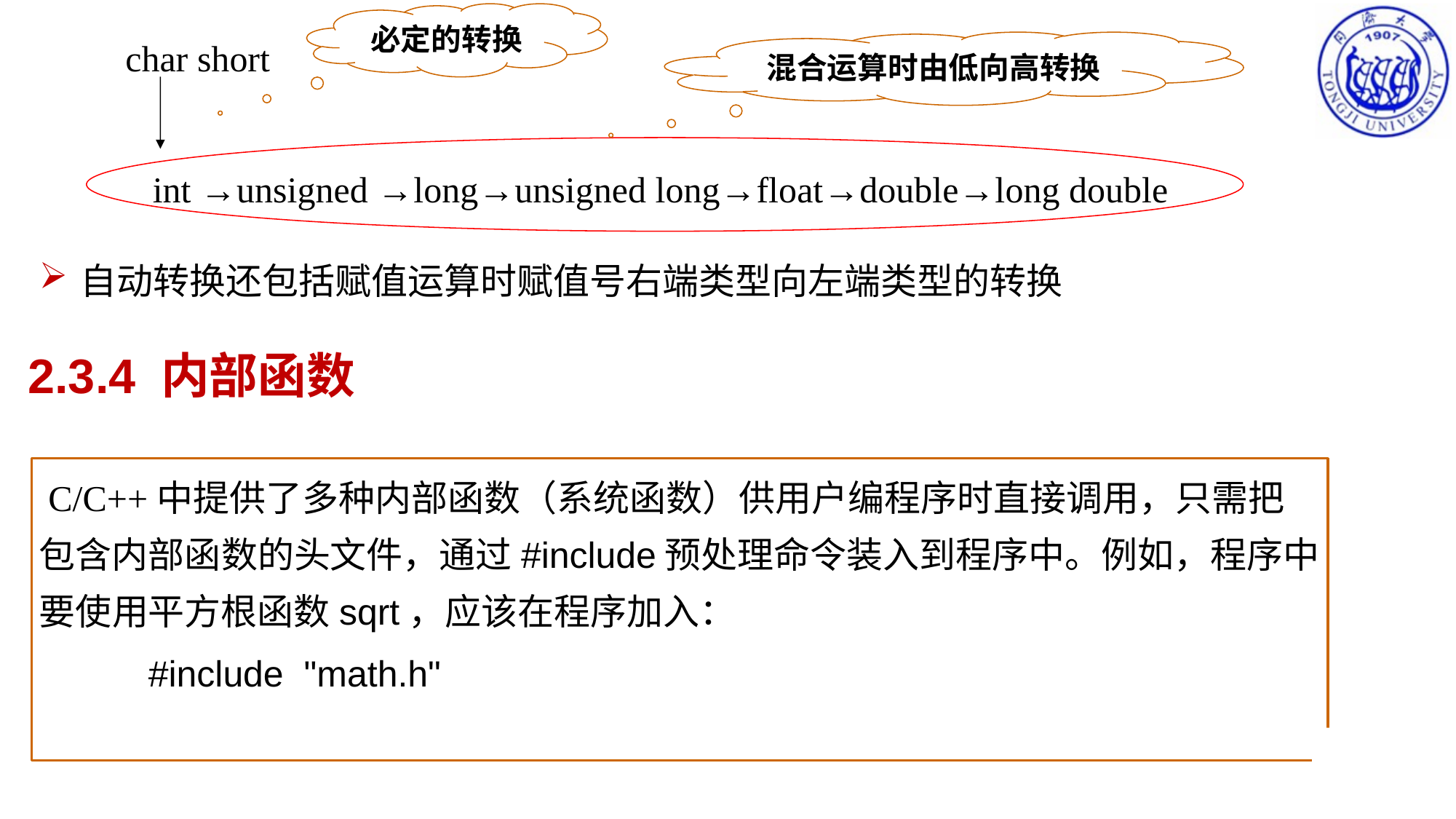

必定的转换

char short

   int →unsigned →long→unsigned long→float→double→long double
混合运算时由低向高转换

自动转换还包括赋值运算时赋值号右端类型向左端类型的转换
2.3.4 内部函数
 C/C++中提供了多种内部函数（系统函数）供用户编程序时直接调用，只需把包含内部函数的头文件，通过#include预处理命令装入到程序中。例如，程序中要使用平方根函数sqrt，应该在程序加入：
	#include  "math.h"